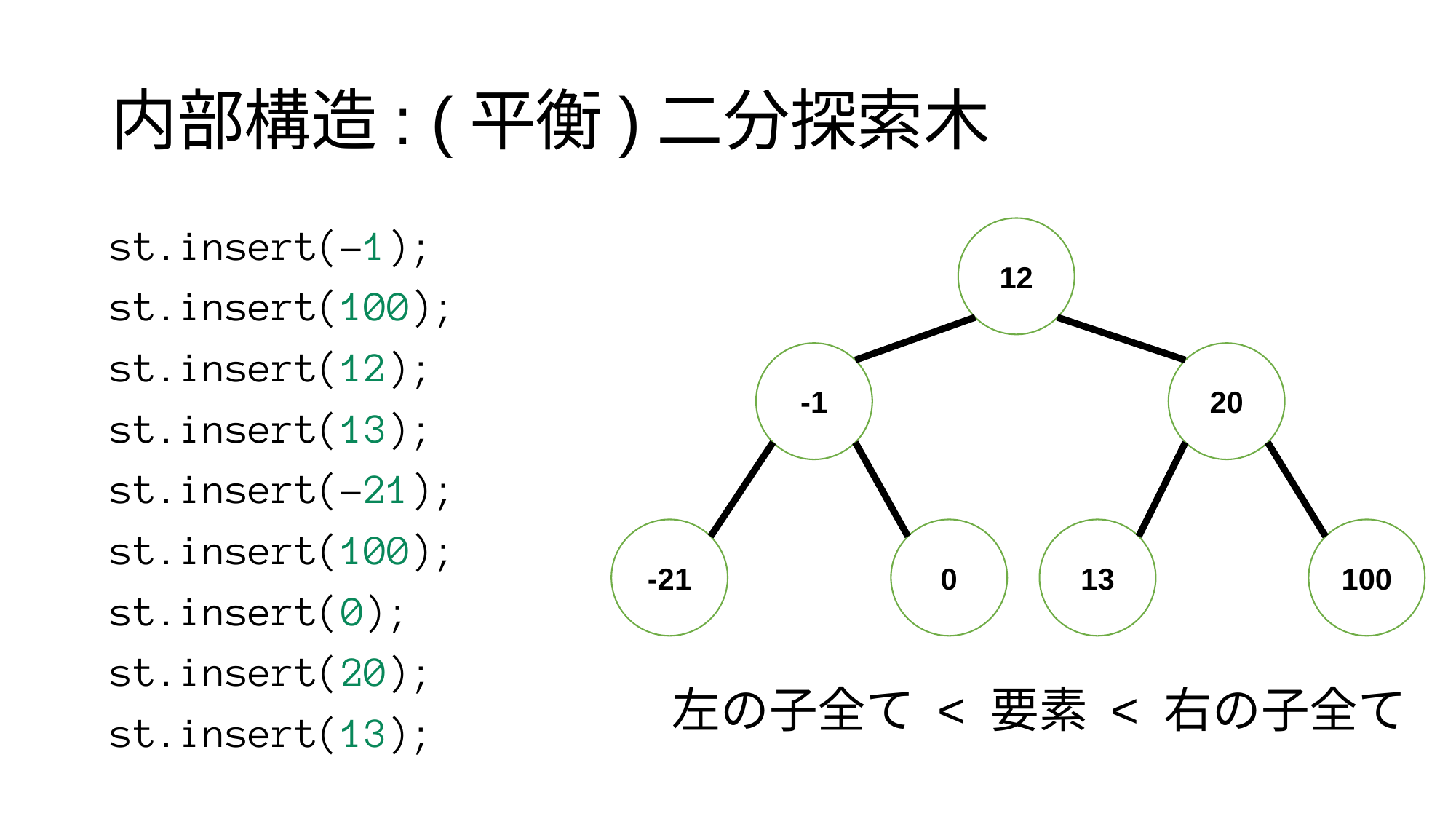

# 内部構造: (平衡)二分探索木
st.insert(-1);
st.insert(100);
st.insert(12);
st.insert(13);
st.insert(-21);
st.insert(100);
st.insert(0);
st.insert(20);
st.insert(13);

12
-1
20
-21
0
13
100
左の子全て < 要素 < 右の子全て